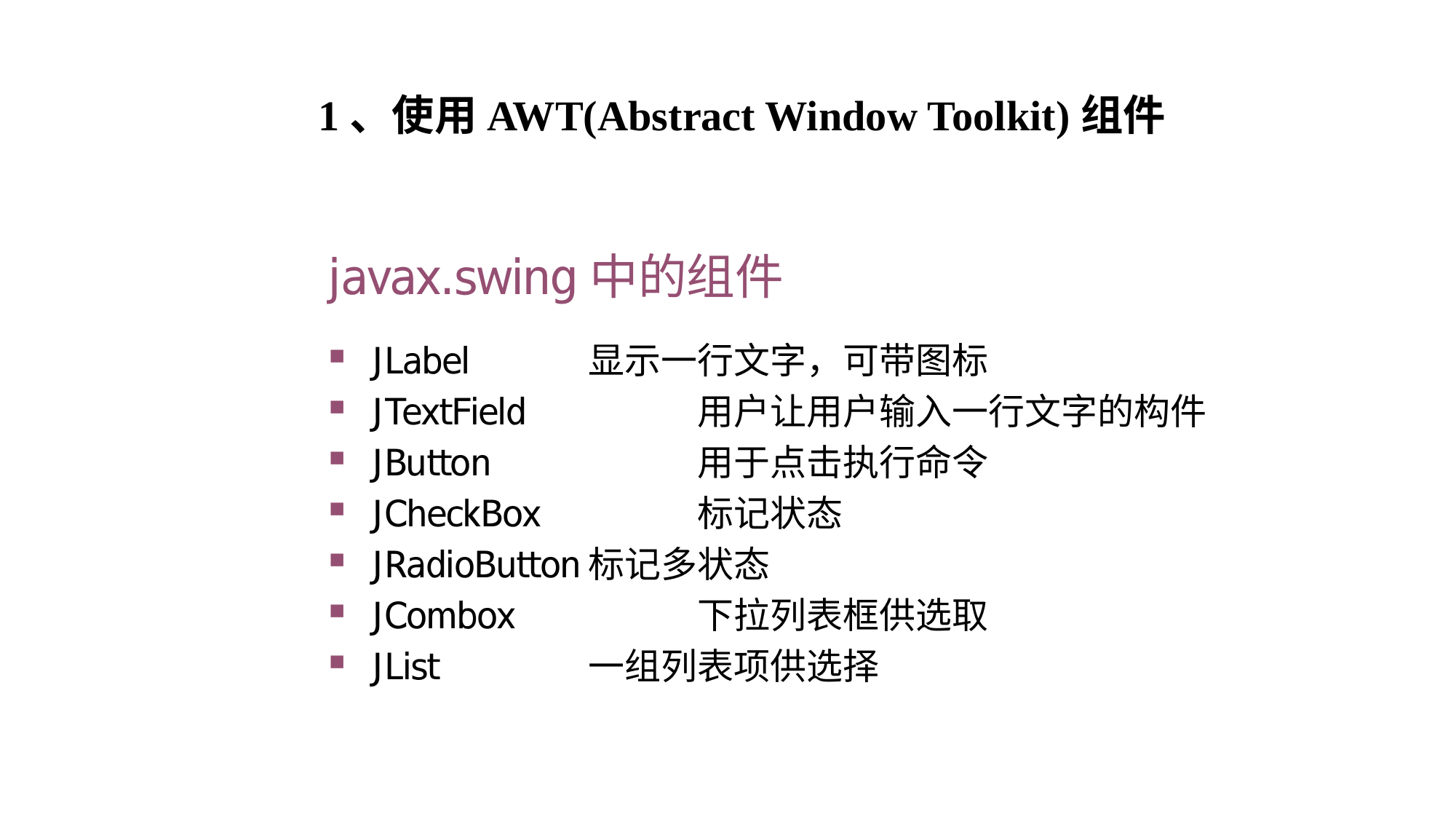

1、使用AWT(Abstract Window Toolkit)组件
javax.swing中的组件

JLabel		显示一行文字，可带图标
JTextField		用户让用户输入一行文字的构件
JButton		用于点击执行命令
JCheckBox		标记状态
JRadioButton	标记多状态
JCombox		下拉列表框供选取
JList		一组列表项供选择